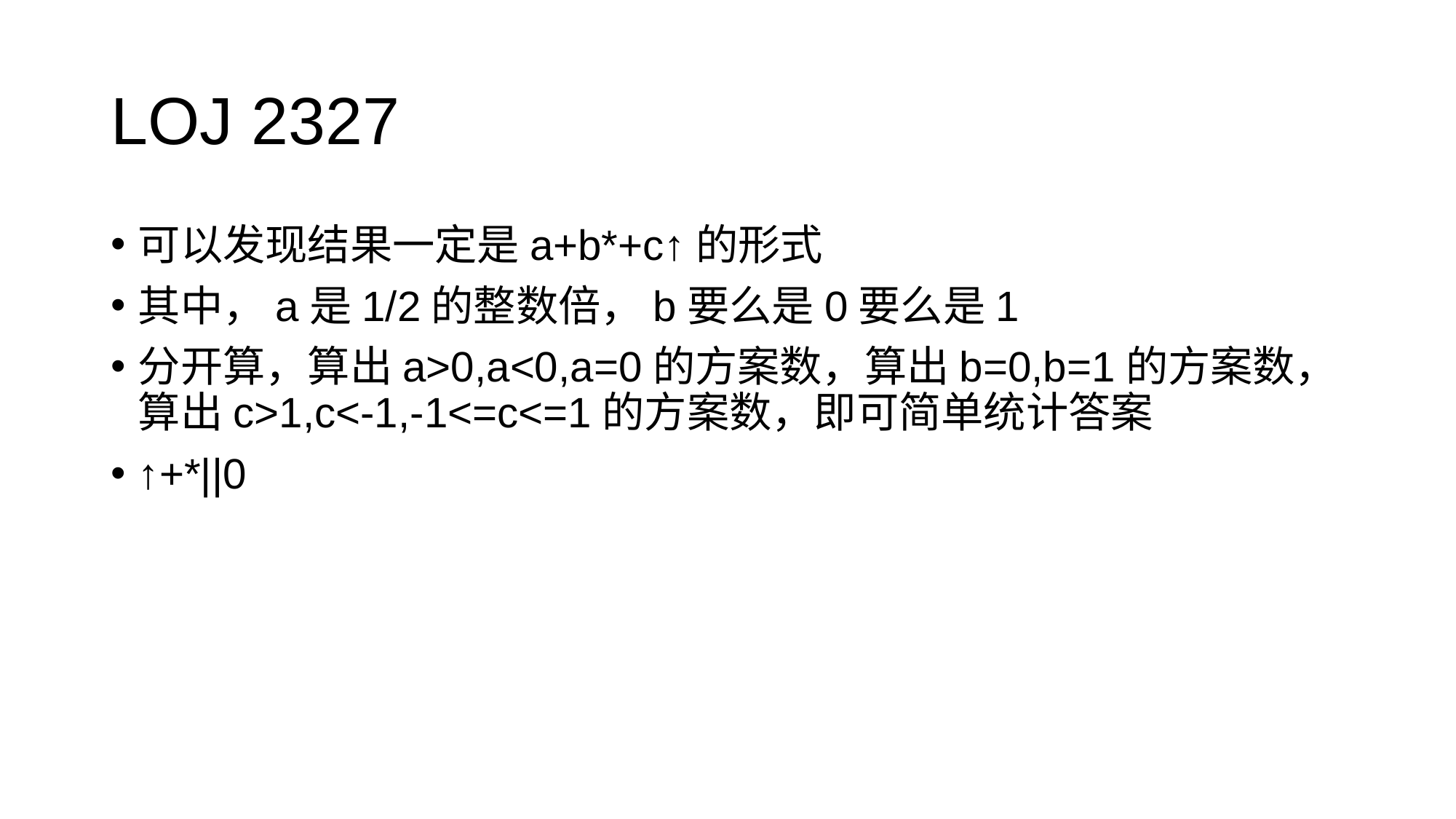

# LOJ 2327
可以发现结果一定是a+b*+c↑的形式
其中，a是1/2的整数倍，b要么是0要么是1
分开算，算出a>0,a<0,a=0的方案数，算出b=0,b=1的方案数，算出c>1,c<-1,-1<=c<=1的方案数，即可简单统计答案
↑+*||0